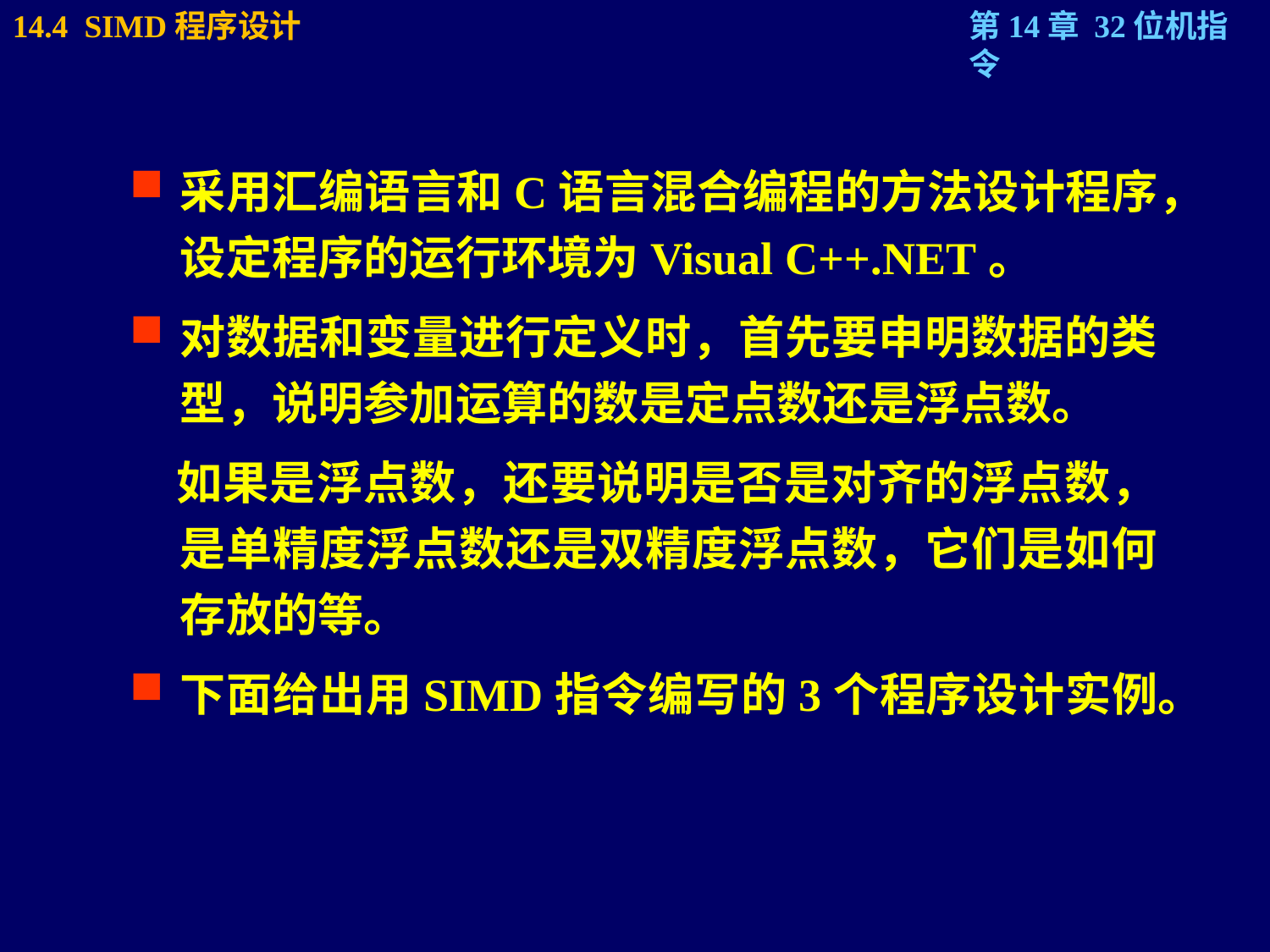

采用汇编语言和C语言混合编程的方法设计程序，设定程序的运行环境为Visual C++.NET。
对数据和变量进行定义时，首先要申明数据的类型，说明参加运算的数是定点数还是浮点数。
　如果是浮点数，还要说明是否是对齐的浮点数，是单精度浮点数还是双精度浮点数，它们是如何存放的等。
下面给出用SIMD指令编写的3个程序设计实例。